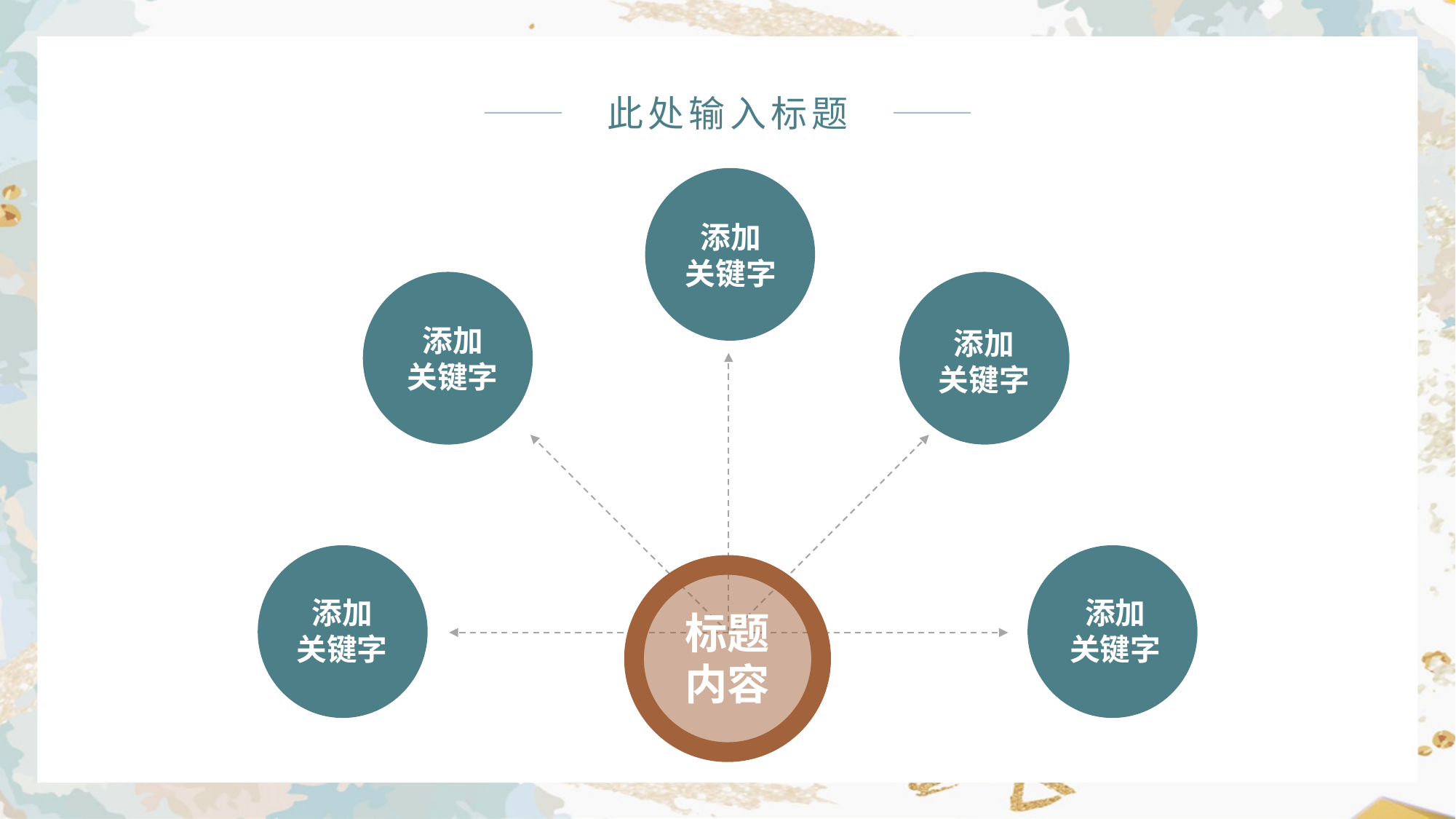

此处输入标题

添加
关键字

添加
关键字
添加
关键字

添加
关键字
添加
关键字
标题内容